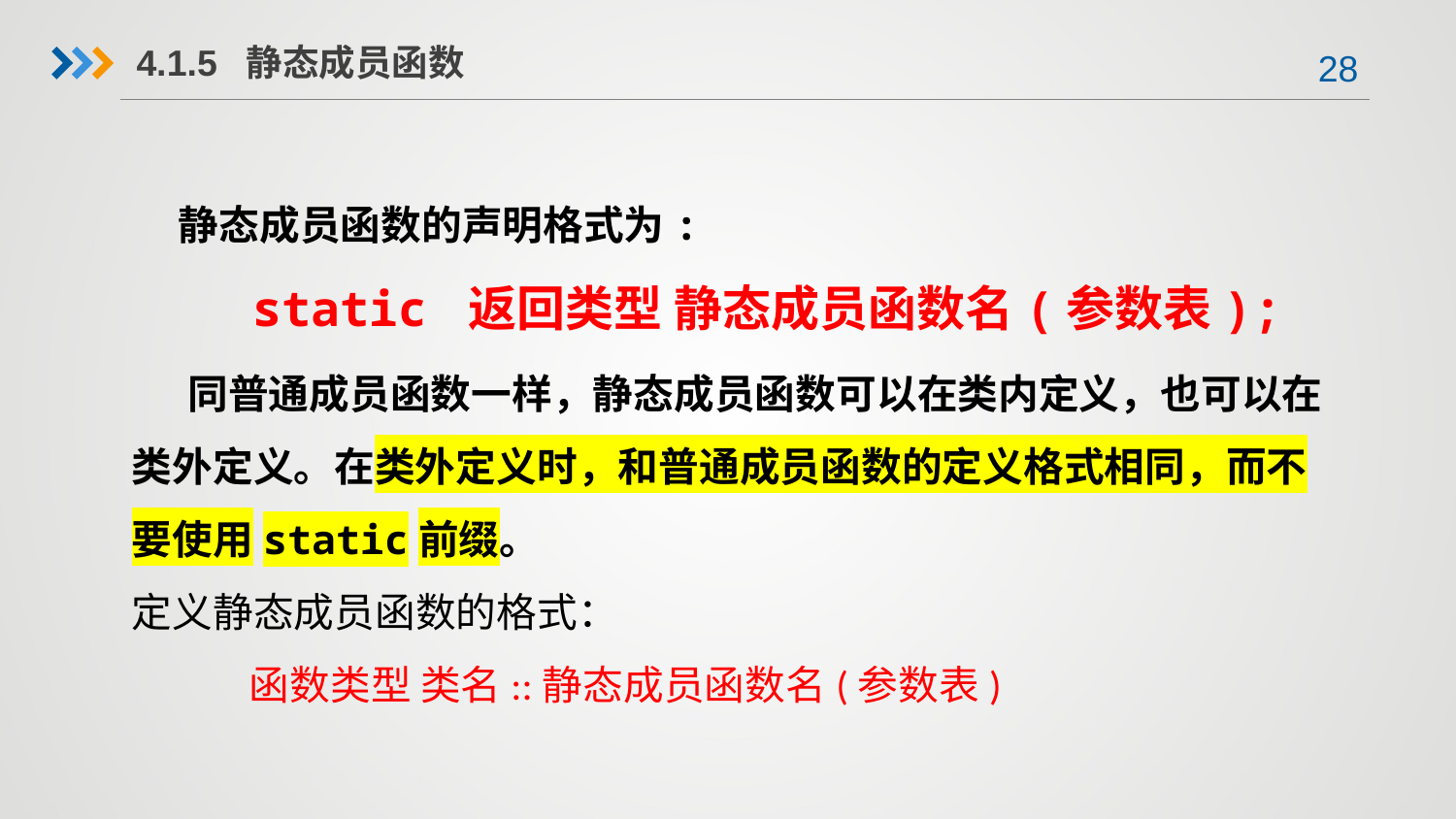

4.1.5  静态成员函数
    静态成员函数的声明格式为:
     static 返回类型 静态成员函数名(参数表);
     同普通成员函数一样，静态成员函数可以在类内定义，也可以在类外定义。在类外定义时，和普通成员函数的定义格式相同，而不要使用static前缀。
定义静态成员函数的格式：
            函数类型 类名::静态成员函数名(参数表)